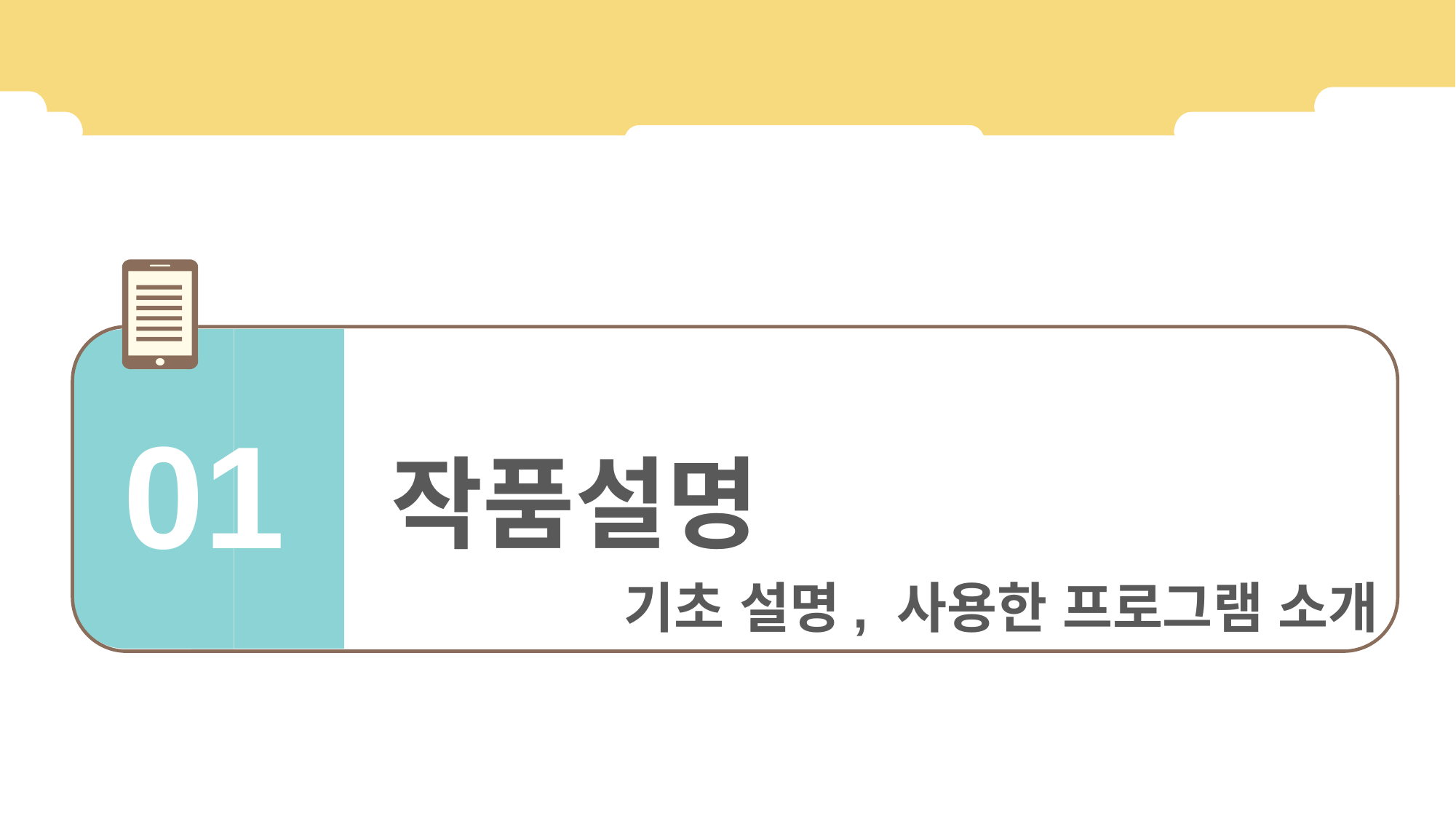

작품설명
01
기초 설명, 사용한 프로그램 소개